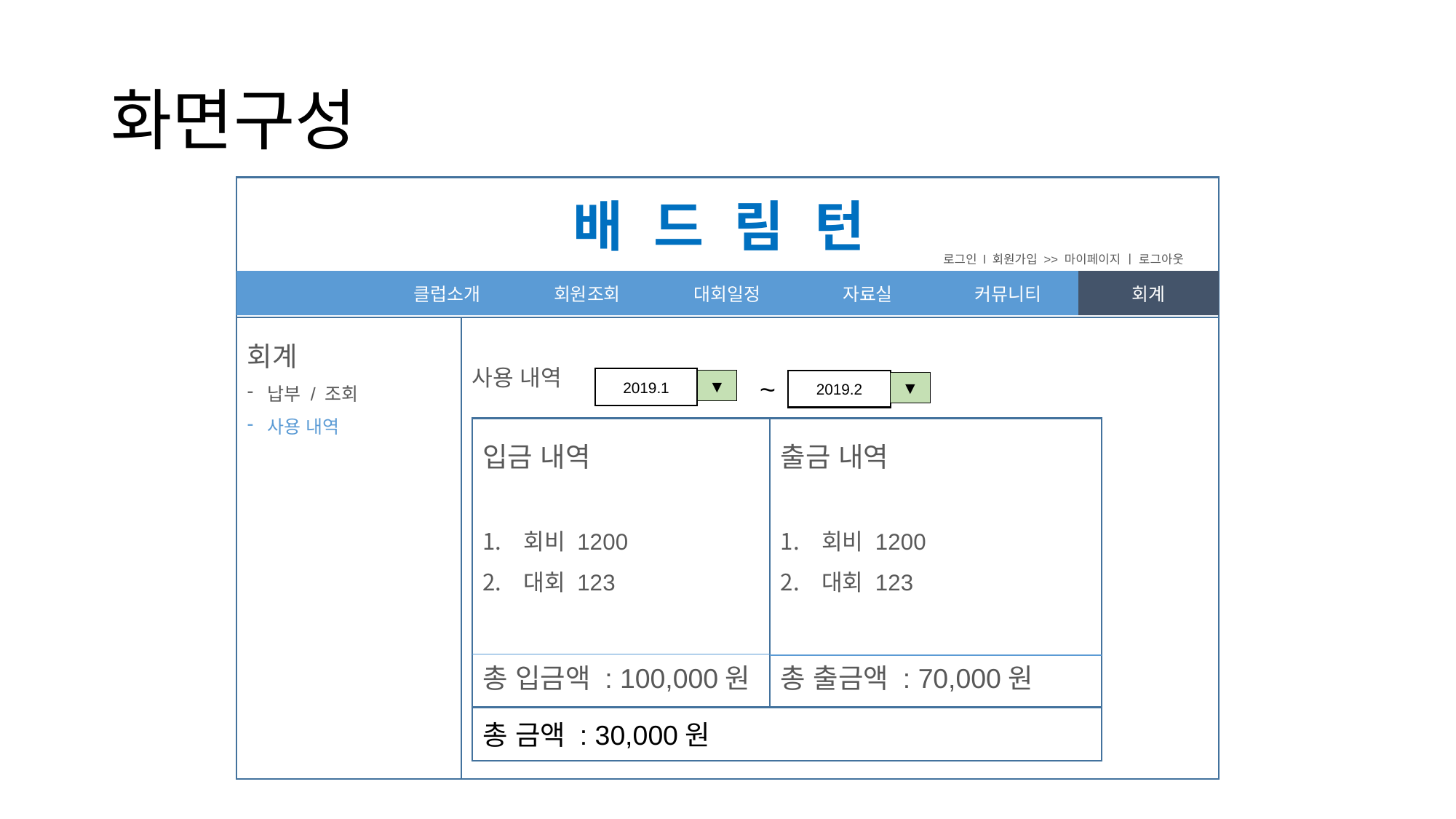

# 화면구성

배드림턴
로그인 l 회원가입 >> 마이페이지 ㅣ 로그아웃
|  | 클럽소개 | 회원조회 | 대회일정 | 자료실 | 커뮤니티 | 회계 |
| --- | --- | --- | --- | --- | --- | --- |
회계
납부 / 조회
사용 내역

사용 내역

~
2019.1
▼
2019.2
▼
입금 내역

회비 1200
대회 123

총 입금액 : 100,000원
출금 내역

회비 1200
대회 123

총 출금액 : 70,000원

총 금액 : 30,000원